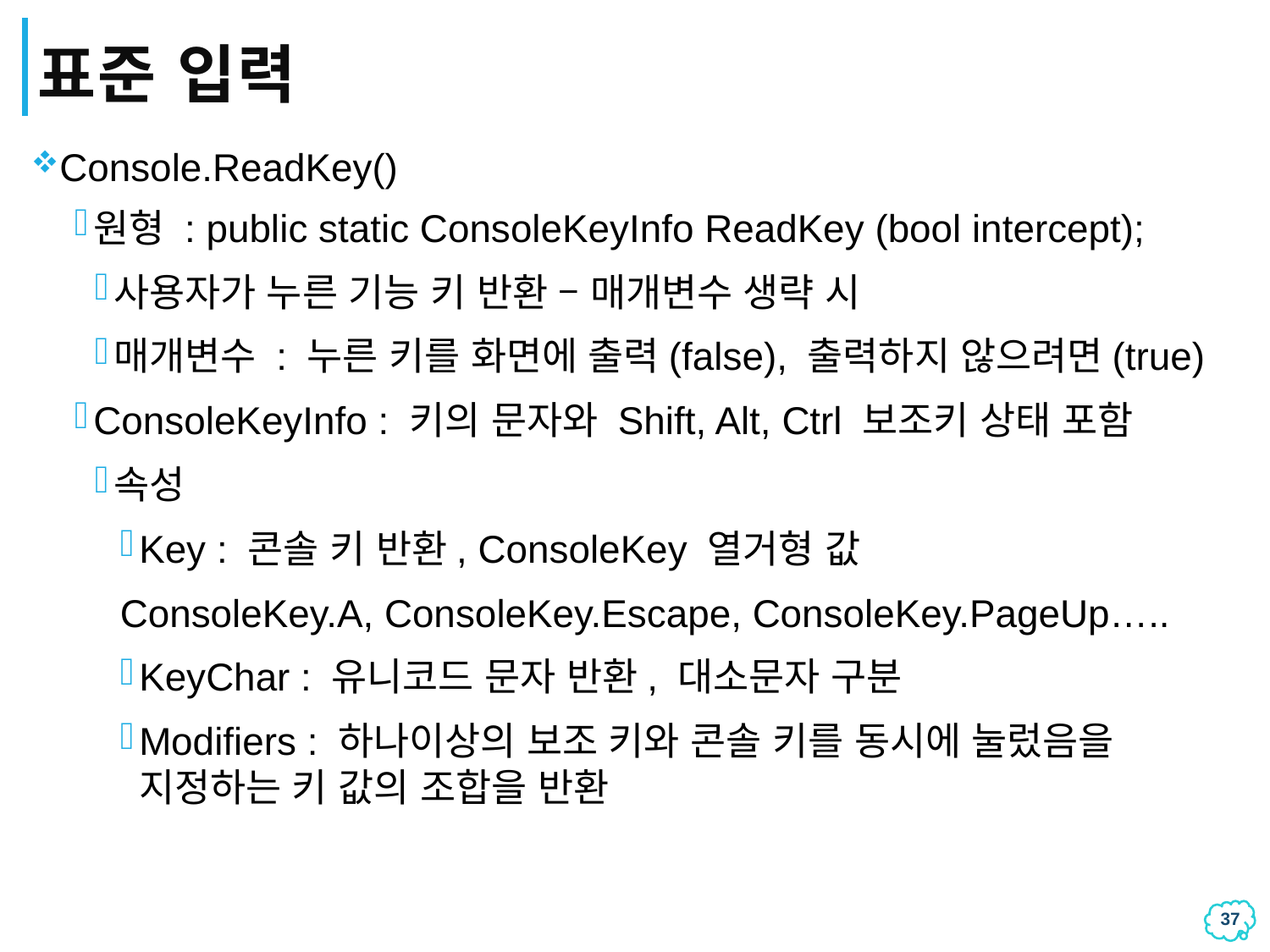

# 표준 입력
Console.ReadKey()
원형 : public static ConsoleKeyInfo ReadKey (bool intercept);
사용자가 누른 기능 키 반환 – 매개변수 생략 시
매개변수 : 누른 키를 화면에 출력(false), 출력하지 않으려면(true)
ConsoleKeyInfo : 키의 문자와 Shift, Alt, Ctrl 보조키 상태 포함
속성
Key : 콘솔 키 반환, ConsoleKey 열거형 값
ConsoleKey.A, ConsoleKey.Escape, ConsoleKey.PageUp…..
KeyChar : 유니코드 문자 반환, 대소문자 구분
Modifiers : 하나이상의 보조 키와 콘솔 키를 동시에 눌렀음을 지정하는 키 값의 조합을 반환

37